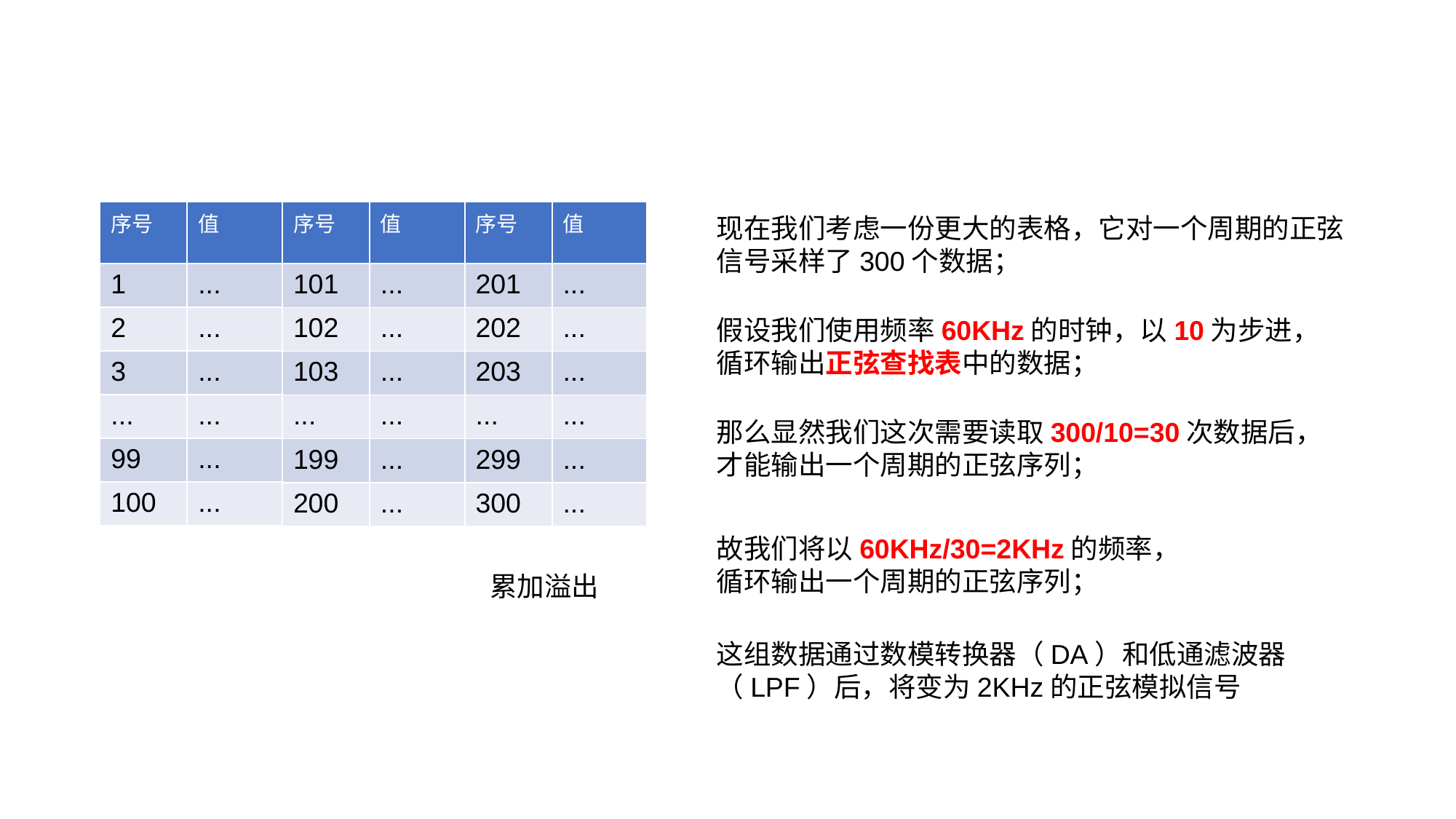

# 利用正弦查找表生成正弦波
| 序号 | 值 |
| --- | --- |
| 1 | ... |
| 2 | ... |
| 3 | ... |
| ... | ... |
| 99 | ... |
| 100 | ... |
| 序号 | 值 |
| --- | --- |
| 101 | ... |
| 102 | ... |
| 103 | ... |
| ... | ... |
| 199 | ... |
| 200 | ... |
| 序号 | 值 |
| --- | --- |
| 201 | ... |
| 202 | ... |
| 203 | ... |
| ... | ... |
| 299 | ... |
| 300 | ... |
现在我们考虑一份更大的表格，它对一个周期的正弦信号采样了300个数据；
假设我们使用频率60KHz的时钟，以10为步进，
循环输出正弦查找表中的数据；
那么显然我们这次需要读取300/10=30次数据后，
才能输出一个周期的正弦序列；
故我们将以60KHz/30=2KHz的频率，
循环输出一个周期的正弦序列；
累加溢出
这组数据通过数模转换器（DA）和低通滤波器（LPF）后，将变为2KHz的正弦模拟信号